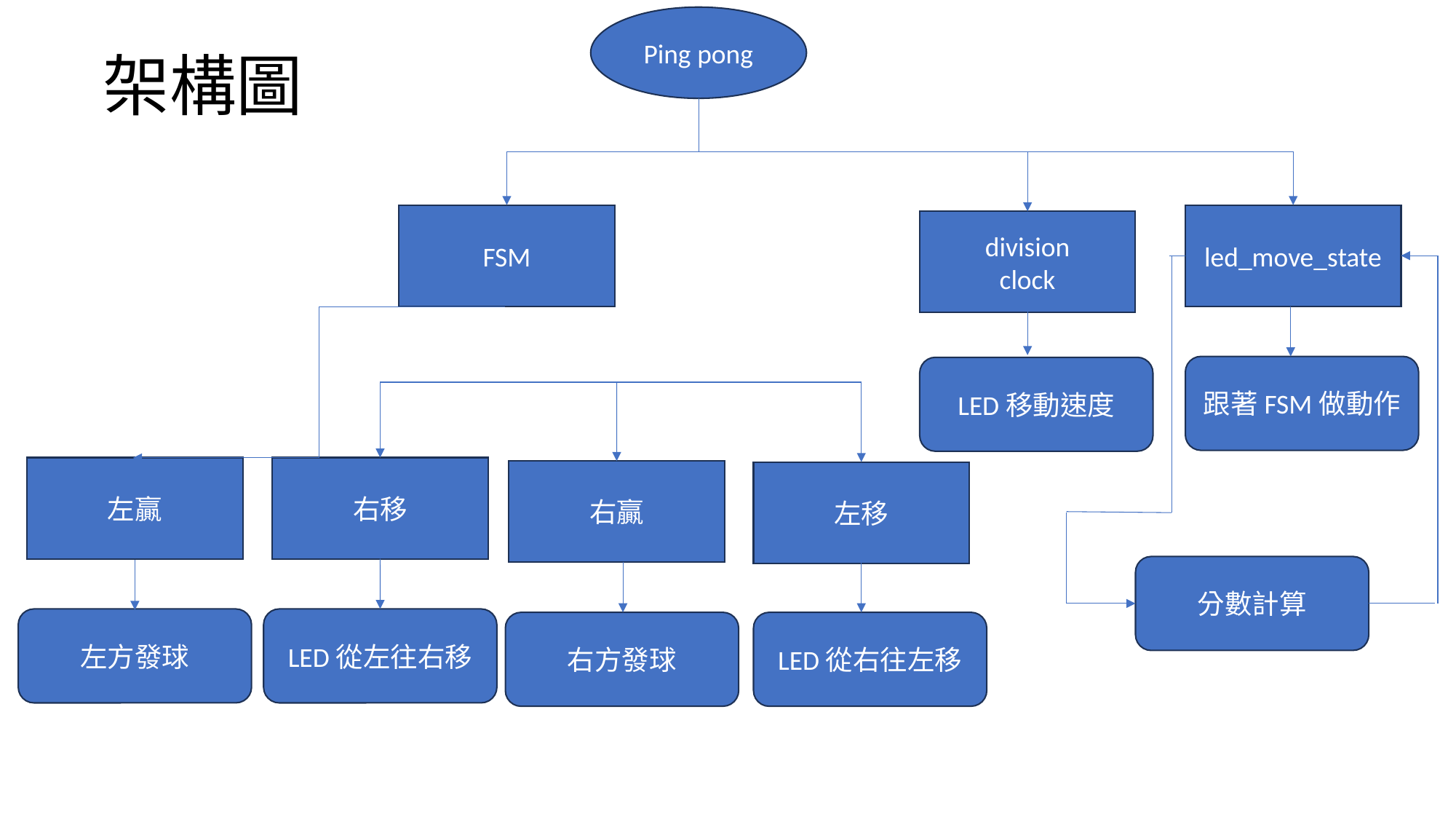

Ping pong
# 架構圖
FSM
led_move_state
division
clock
跟著FSM做動作
LED移動速度
左贏
右移
右贏
左移
分數計算
左方發球
LED從左往右移
右方發球
LED從右往左移